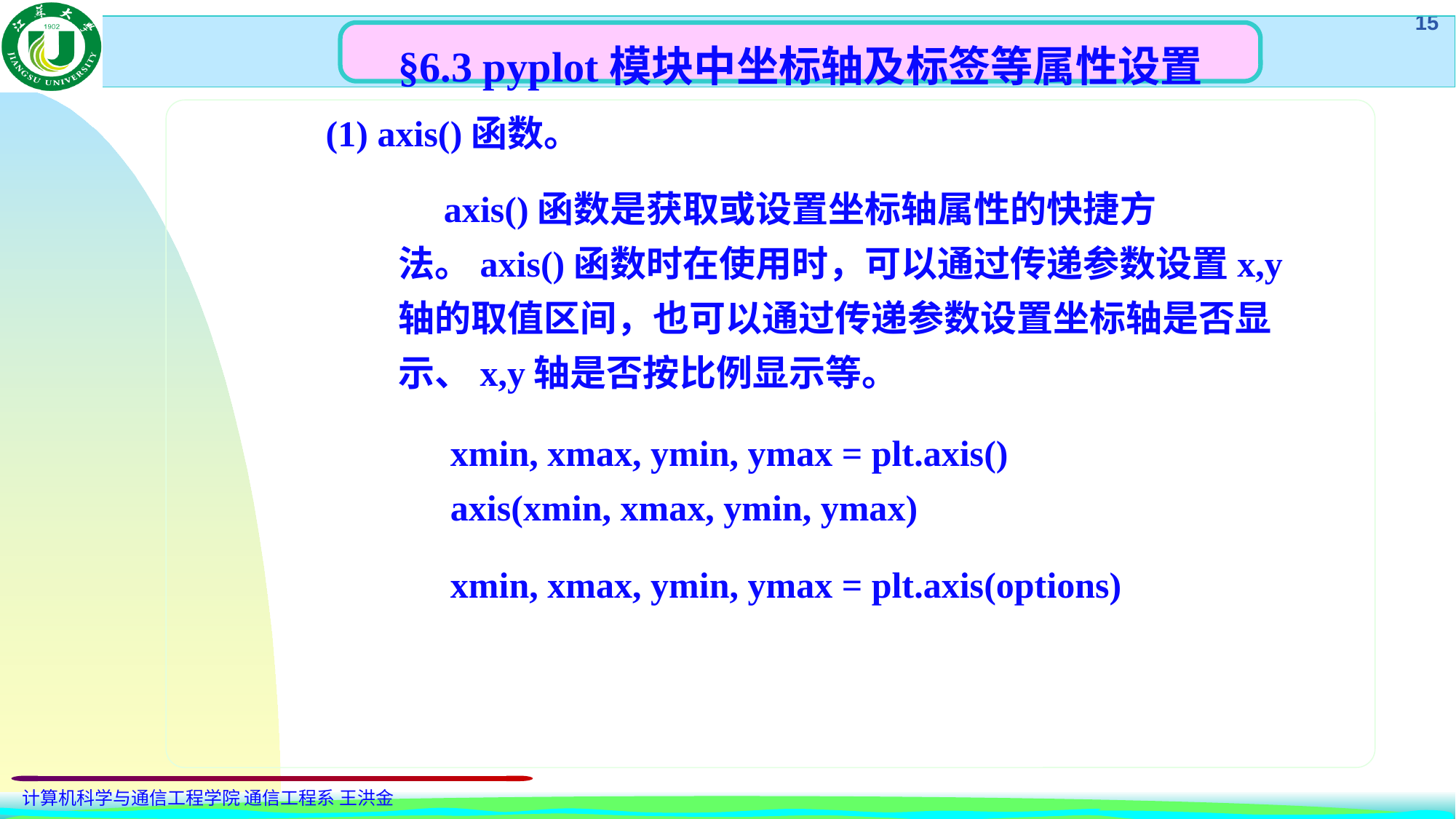

§6.3 pyplot模块中坐标轴及标签等属性设置
(1) axis()函数。
     axis()函数是获取或设置坐标轴属性的快捷方法。axis()函数时在使用时，可以通过传递参数设置x,y轴的取值区间，也可以通过传递参数设置坐标轴是否显示、x,y轴是否按比例显示等。
xmin, xmax, ymin, ymax = plt.axis()
axis(xmin, xmax, ymin, ymax)
xmin, xmax, ymin, ymax = plt.axis(options)